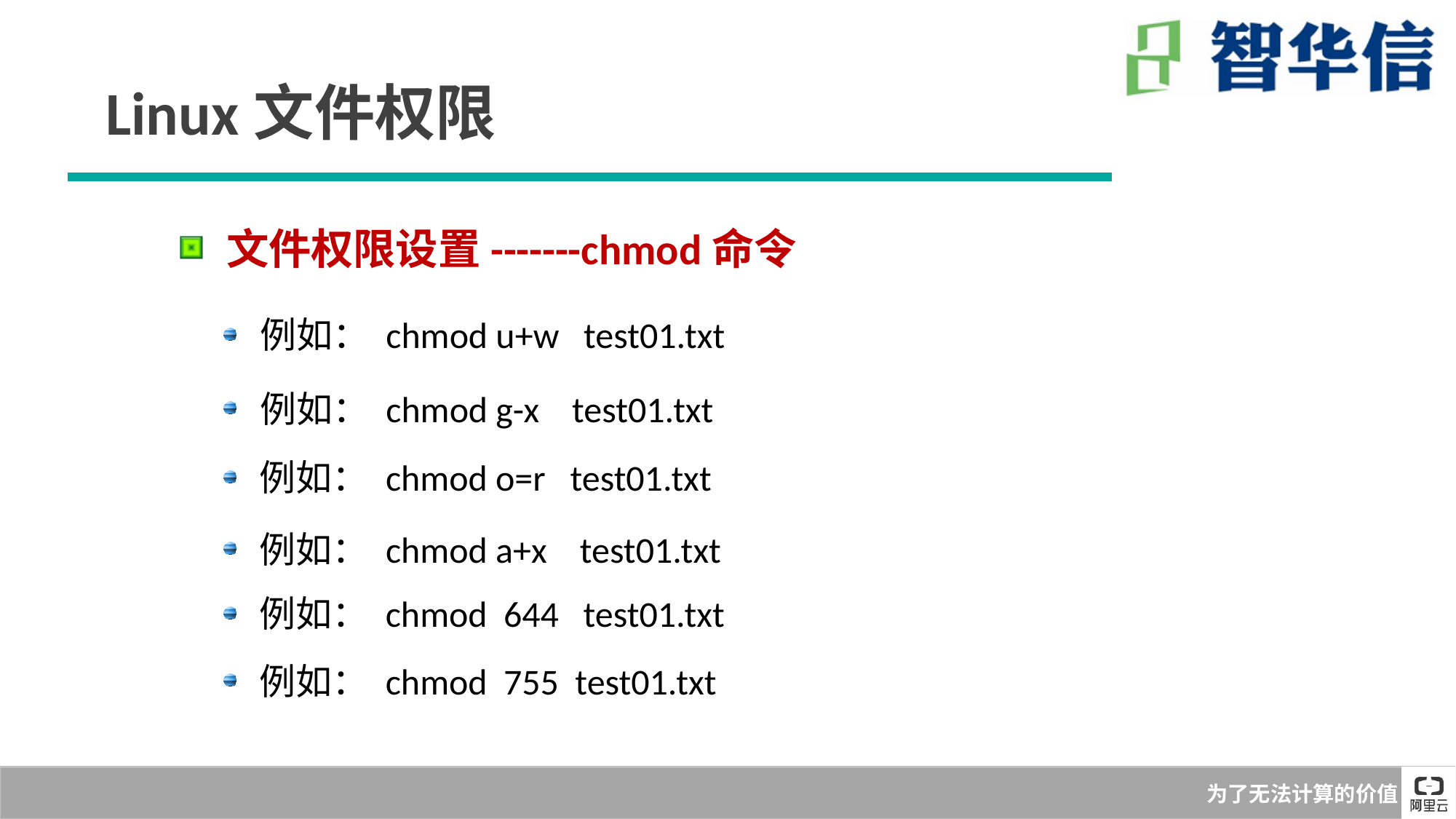

Linux文件权限
 文件权限设置-------chmod命令
 例如： chmod u+w   test01.txt
 例如： chmod g-x    test01.txt
 例如： chmod o=r   test01.txt
 例如： chmod a+x    test01.txt
 例如： chmod  644   test01.txt
 例如： chmod  755  test01.txt